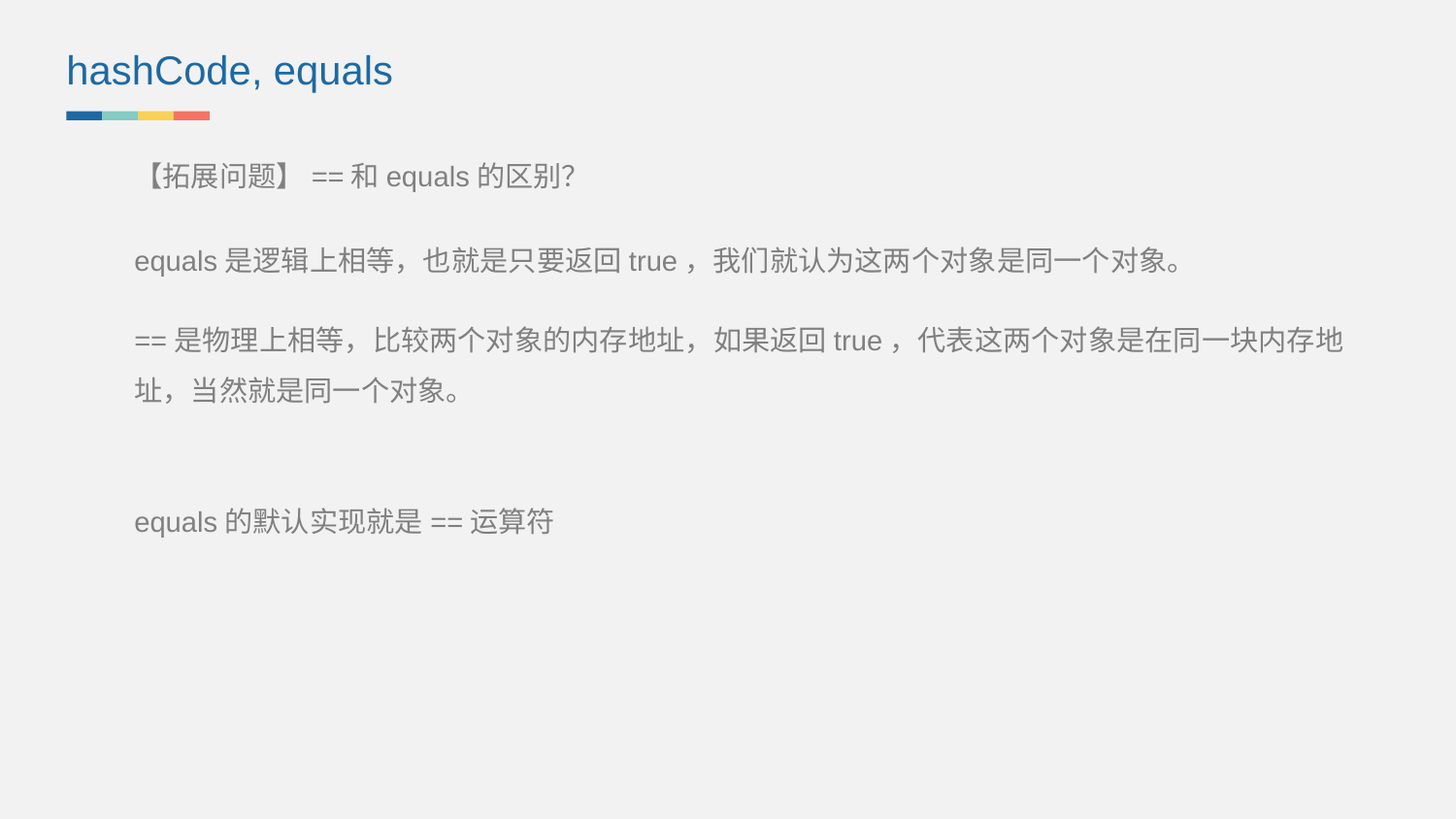

hashCode, equals

【拓展问题】==和equals的区别？
equals是逻辑上相等，也就是只要返回true，我们就认为这两个对象是同一个对象。
==是物理上相等，比较两个对象的内存地址，如果返回true，代表这两个对象是在同一块内存地址，当然就是同一个对象。
equals的默认实现就是==运算符